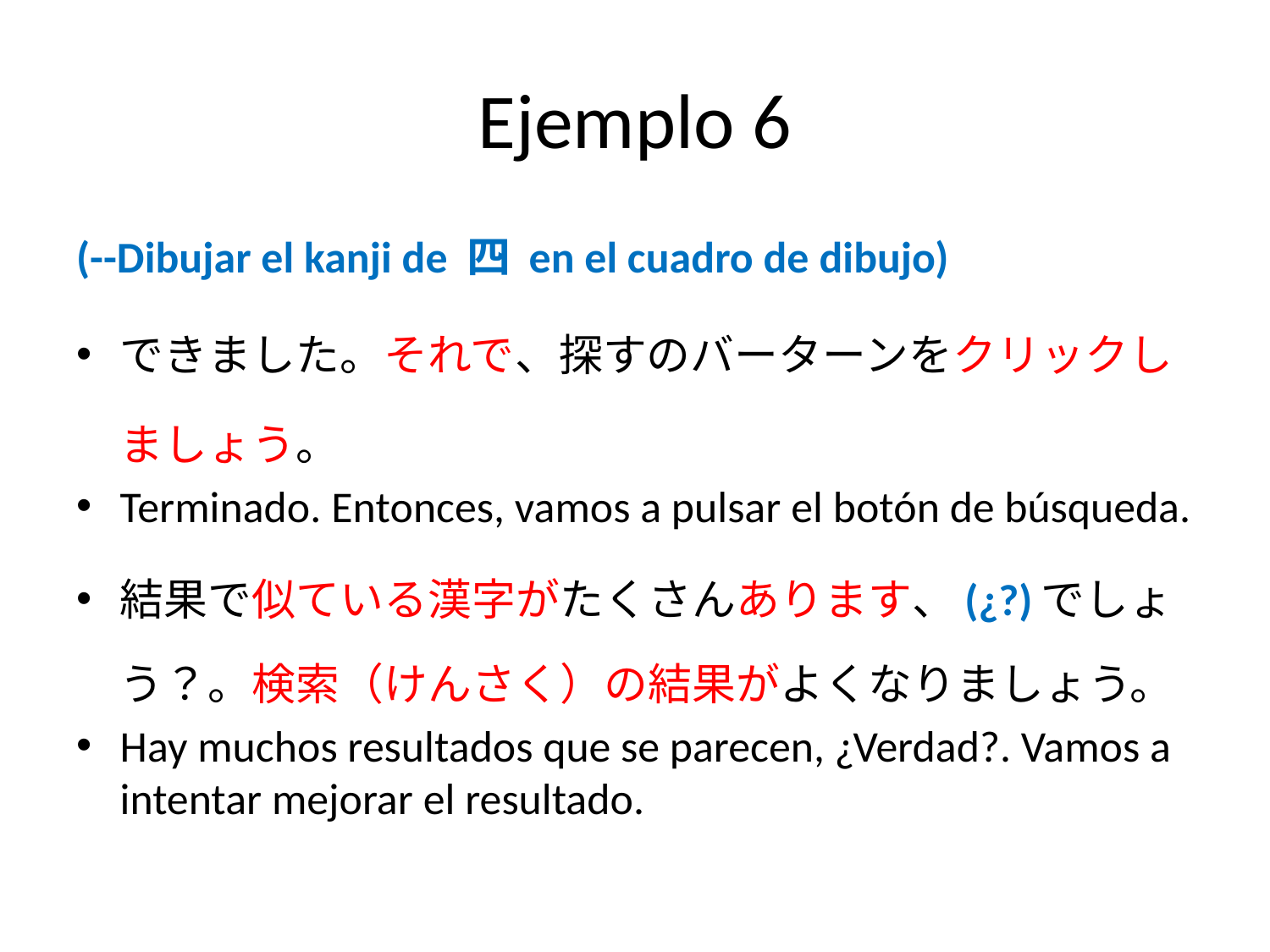

# Ejemplo 6
(--Dibujar el kanji de 四 en el cuadro de dibujo)
できました。それで、探すのバーターンをクリックしましょう。
Terminado. Entonces, vamos a pulsar el botón de búsqueda.
結果で似ている漢字がたくさんあります、(¿?)でしょう？。検索（けんさく）の結果がよくなりましょう。
Hay muchos resultados que se parecen, ¿Verdad?. Vamos a intentar mejorar el resultado.